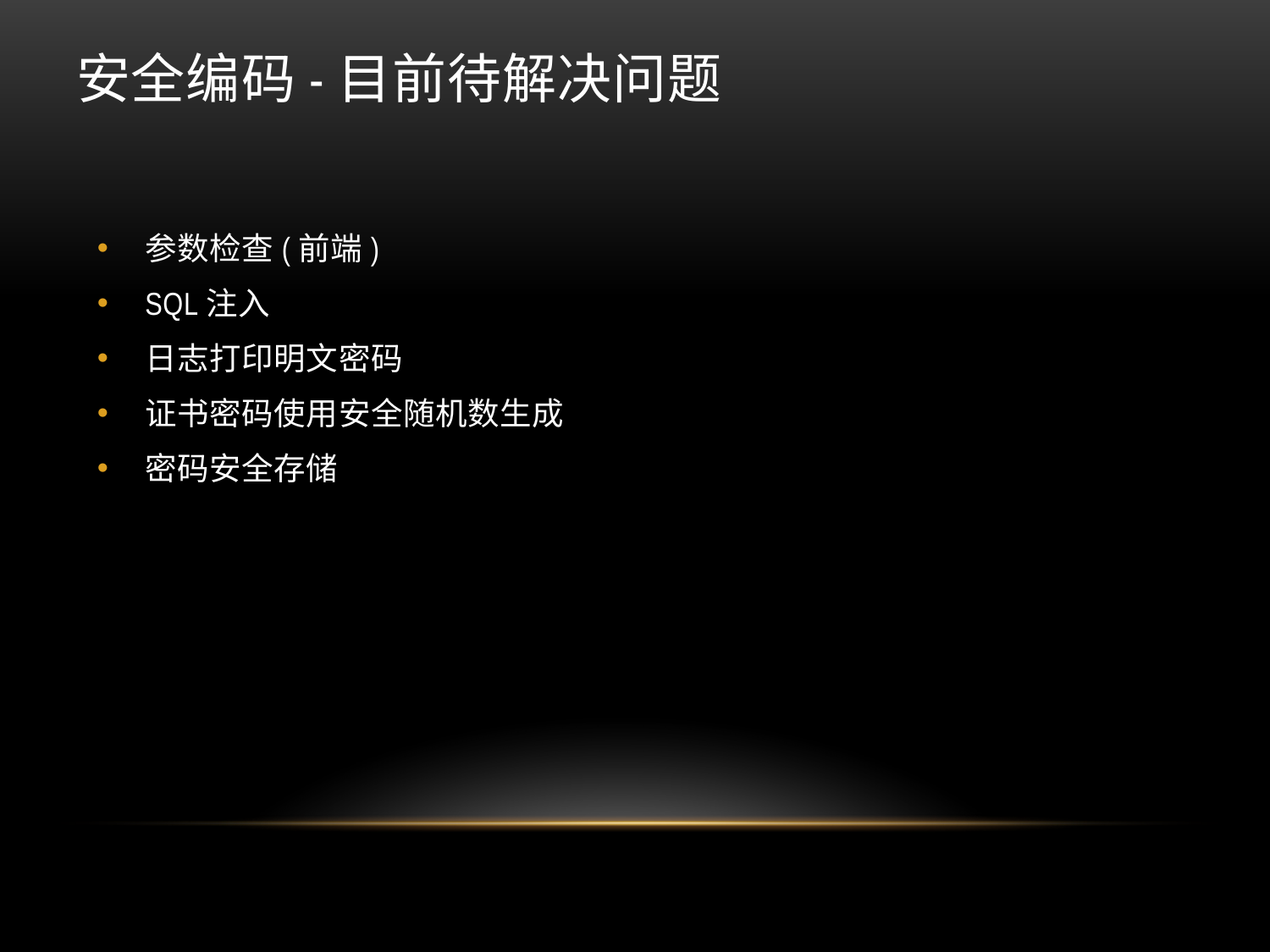

# 安全编码-目前待解决问题
参数检查(前端)
SQL注入
日志打印明文密码
证书密码使用安全随机数生成
密码安全存储